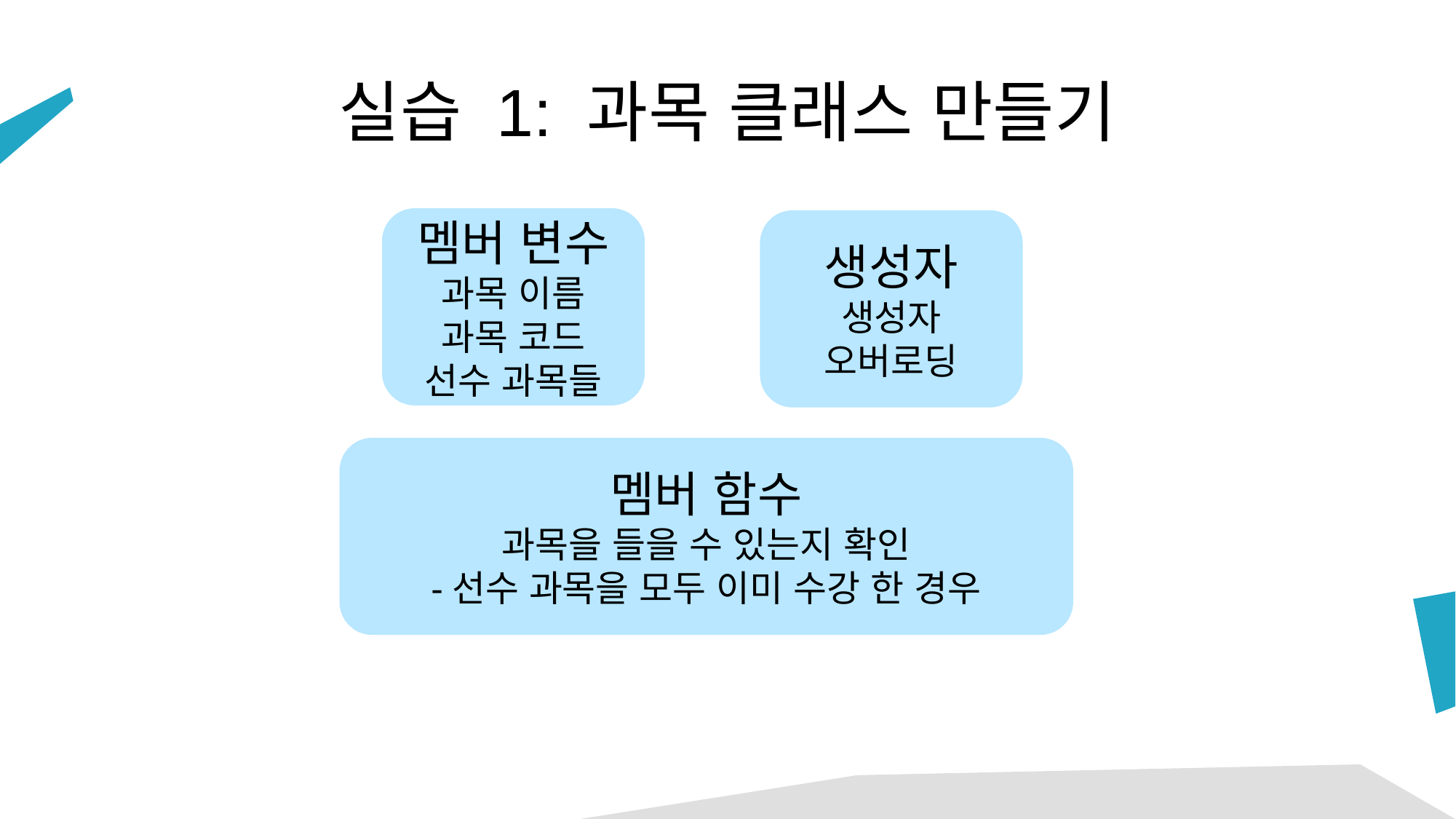

# 실습 1: 과목 클래스 만들기
멤버 변수
과목 이름
과목 코드
선수 과목들
생성자
생성자 오버로딩
멤버 함수
과목을 들을 수 있는지 확인
-선수 과목을 모두 이미 수강 한 경우